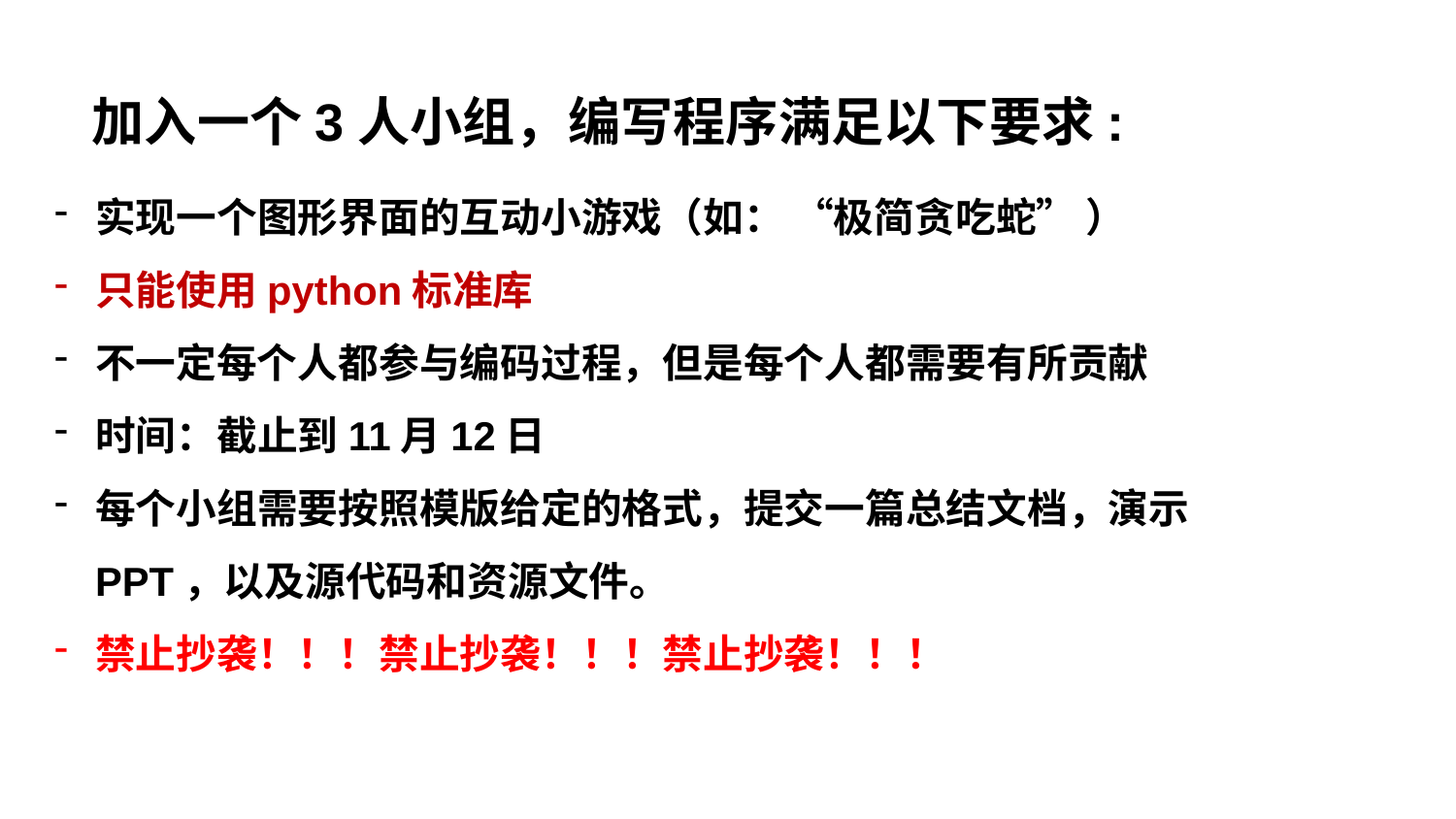

加入一个3人小组，编写程序满足以下要求:
实现一个图形界面的互动小游戏（如： “极简贪吃蛇” ）
只能使用python标准库
不一定每个人都参与编码过程，但是每个人都需要有所贡献
时间：截止到11月12日
每个小组需要按照模版给定的格式，提交一篇总结文档，演示PPT，以及源代码和资源文件。
禁止抄袭！！！禁止抄袭！！！禁止抄袭！！！